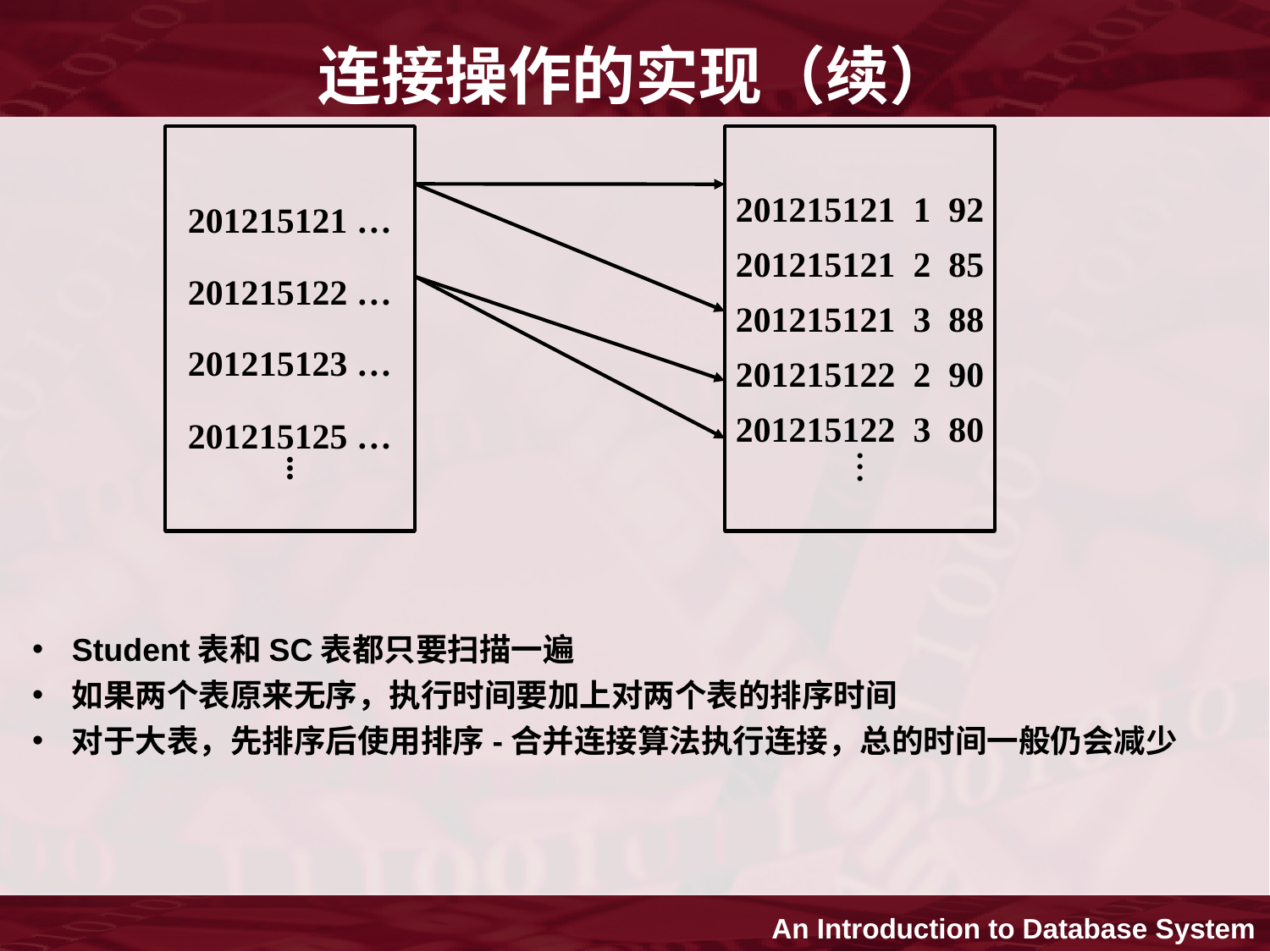

# 连接操作的实现（续）
201215121 …
201215122 …
201215123 …
201215125 …
.
.
.

201215121  1  92
201215121  2  85
201215121  3  88
201215122  2  90
201215122  3  80
.
.
.

Student表和SC表都只要扫描一遍
如果两个表原来无序，执行时间要加上对两个表的排序时间
对于大表，先排序后使用排序-合并连接算法执行连接，总的时间一般仍会减少